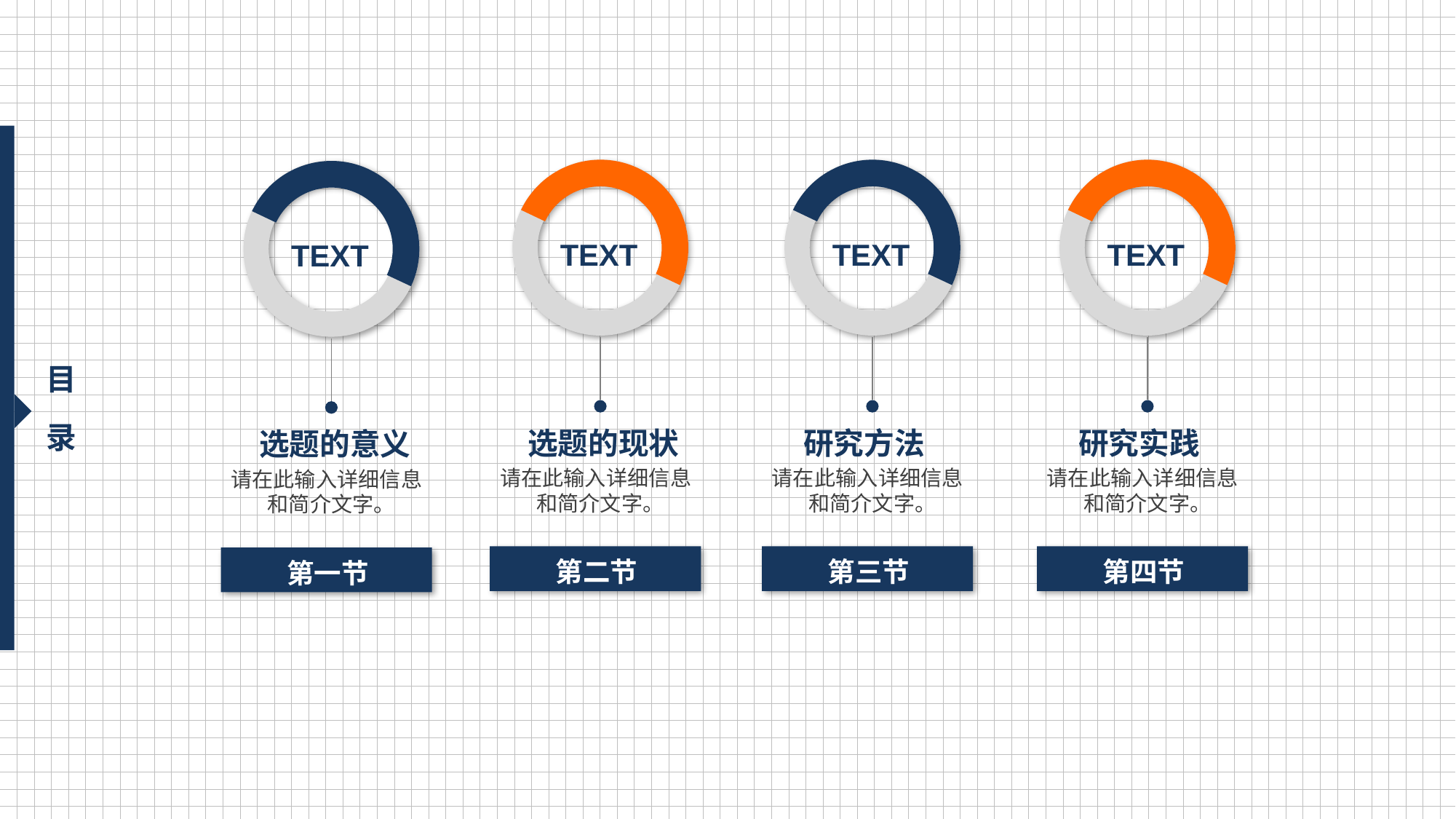

TEXT
 TEXT
 TEXT
 TEXT
目

录

选题的现状
研究方法
研究实践
选题的意义
请在此输入详细信息   和简介文字。
请在此输入详细信息   和简介文字。
请在此输入详细信息   和简介文字。
请在此输入详细信息   和简介文字。

第二节
第三节
第四节
第一节